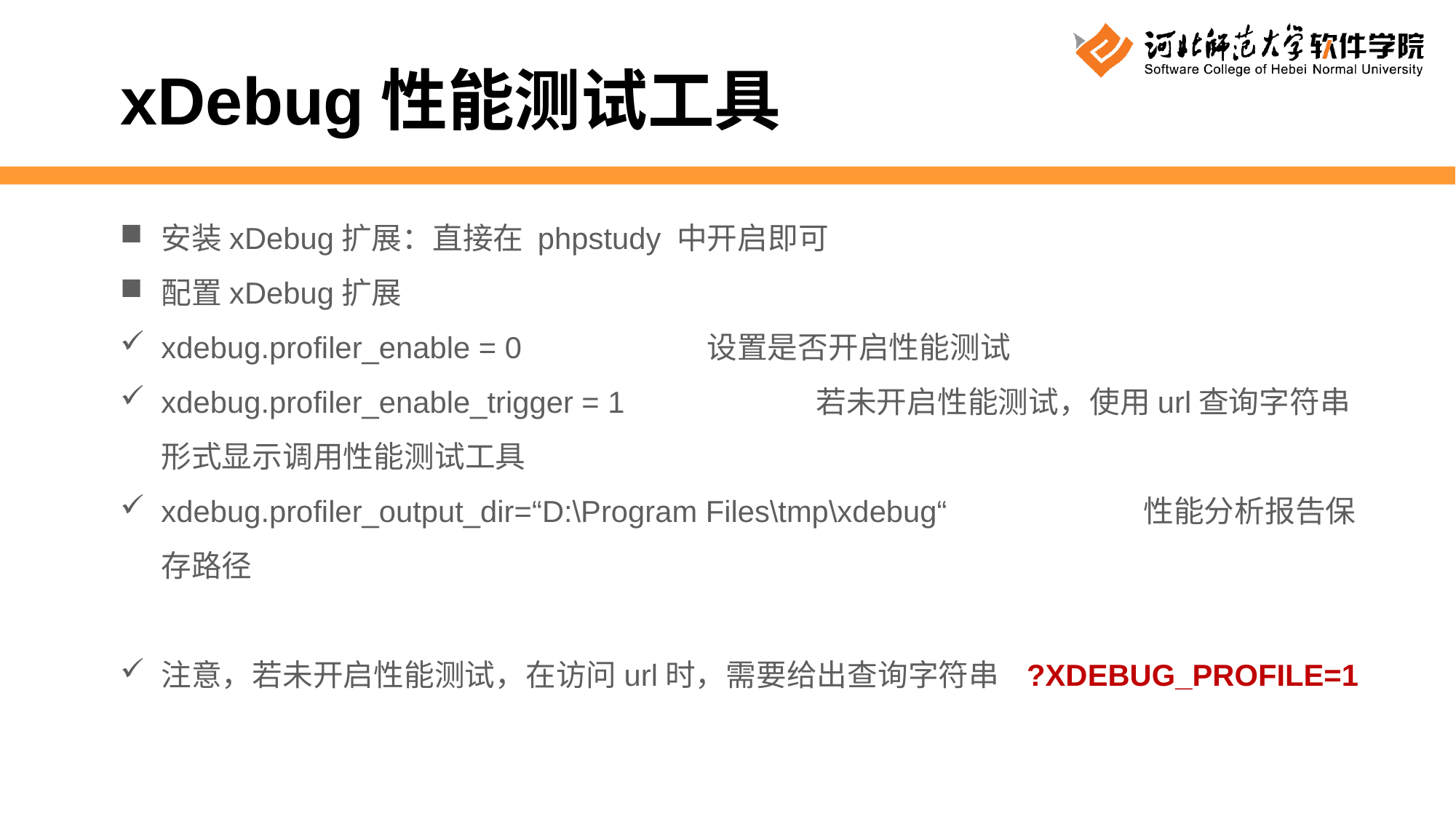

xDebug性能测试工具
安装xDebug扩展：直接在 phpstudy 中开启即可
配置xDebug扩展
xdebug.profiler_enable = 0		设置是否开启性能测试
xdebug.profiler_enable_trigger = 1		若未开启性能测试，使用url查询字符串形式显示调用性能测试工具
xdebug.profiler_output_dir=“D:\Program Files\tmp\xdebug“		性能分析报告保存路径

注意，若未开启性能测试，在访问url时，需要给出查询字符串   ?XDEBUG_PROFILE=1